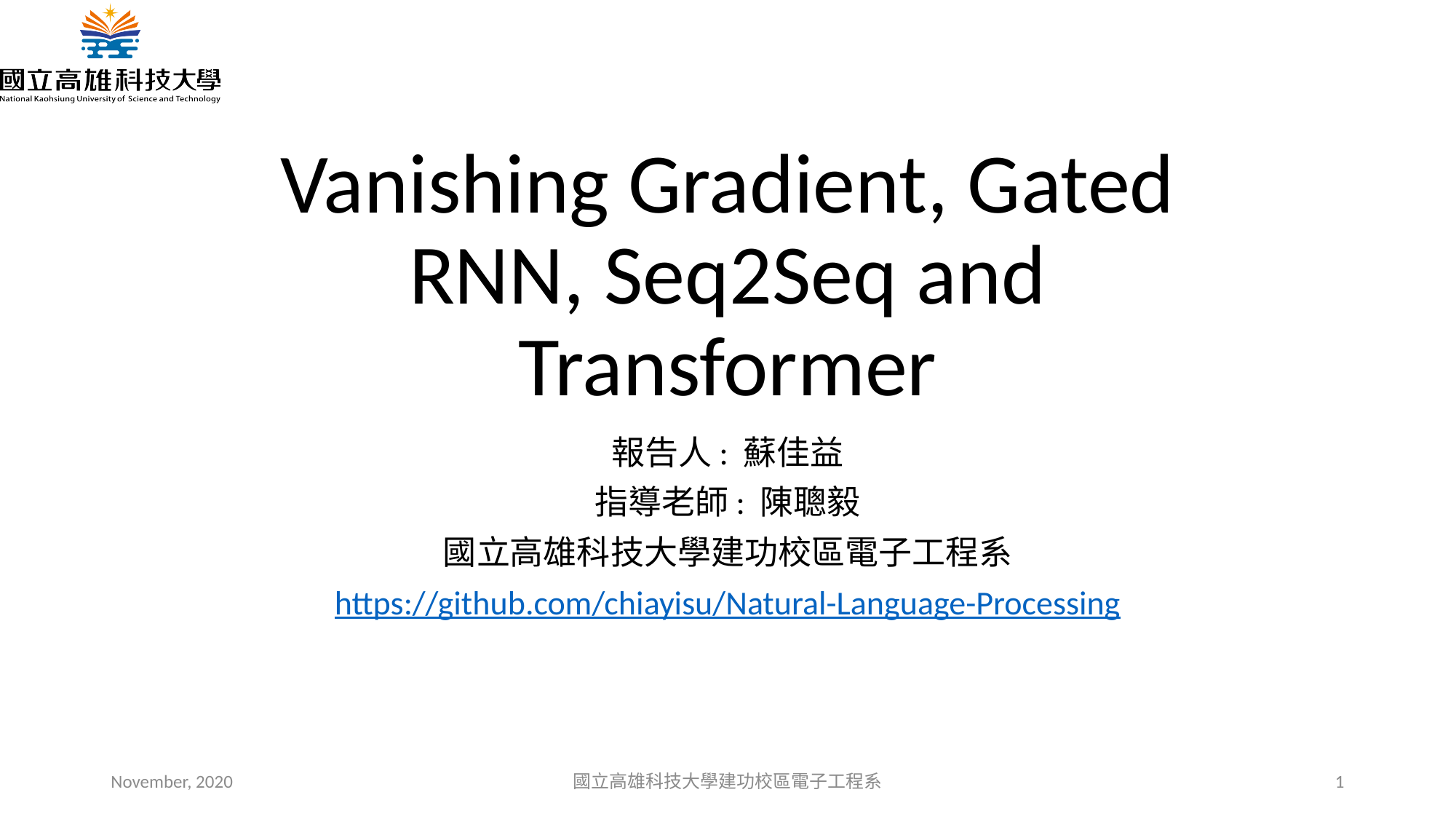

# Vanishing Gradient, Gated RNN, Seq2Seq and Transformer
報告人: 蘇佳益
指導老師: 陳聰毅
國立高雄科技大學建功校區電子工程系
https://github.com/chiayisu/Natural-Language-Processing
November, 2020
國立高雄科技大學建功校區電子工程系
1